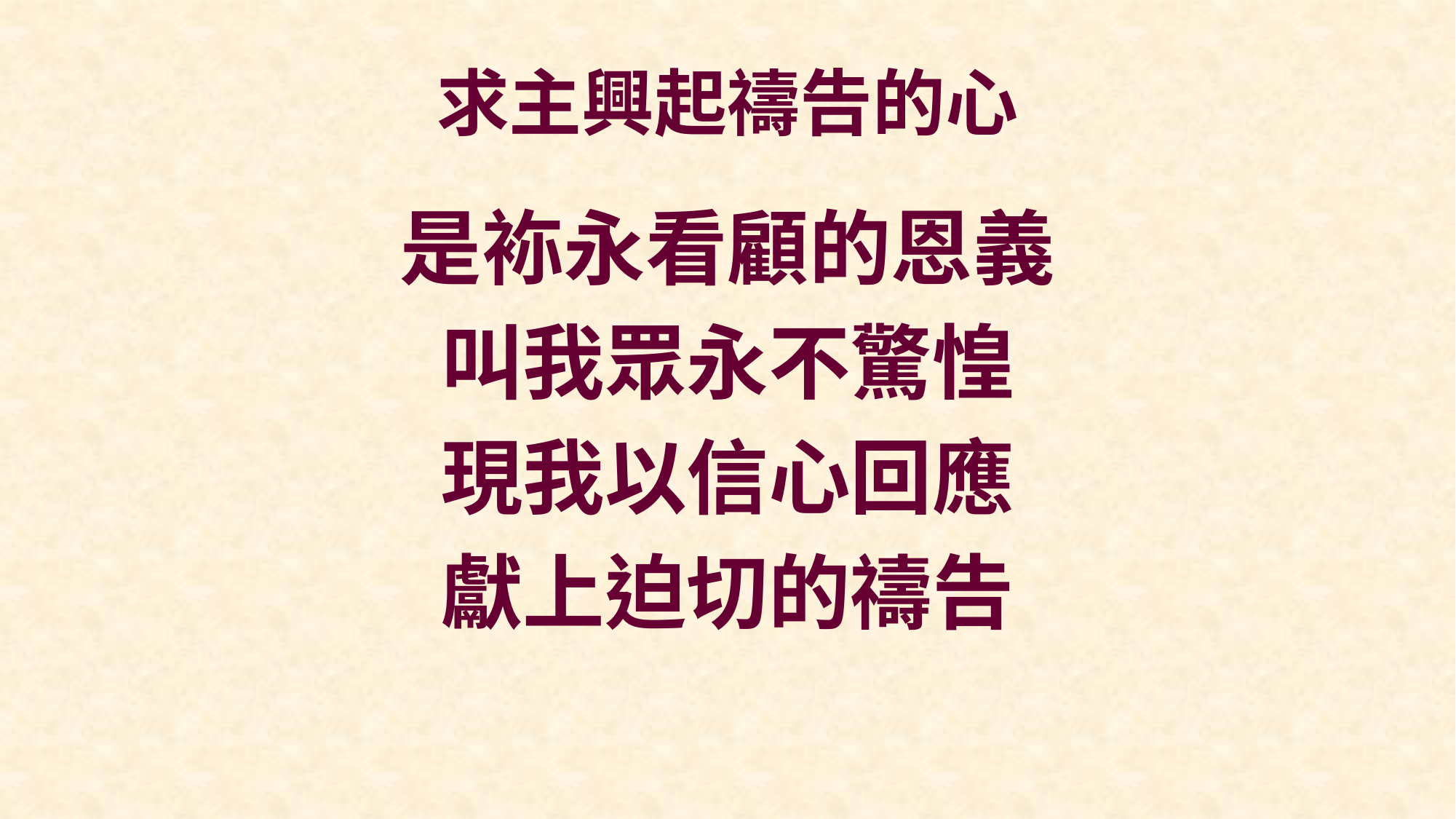

# 求主興起禱告的心
是袮永看顧的恩義
叫我眾永不驚惶
現我以信心回應
獻上迫切的禱告